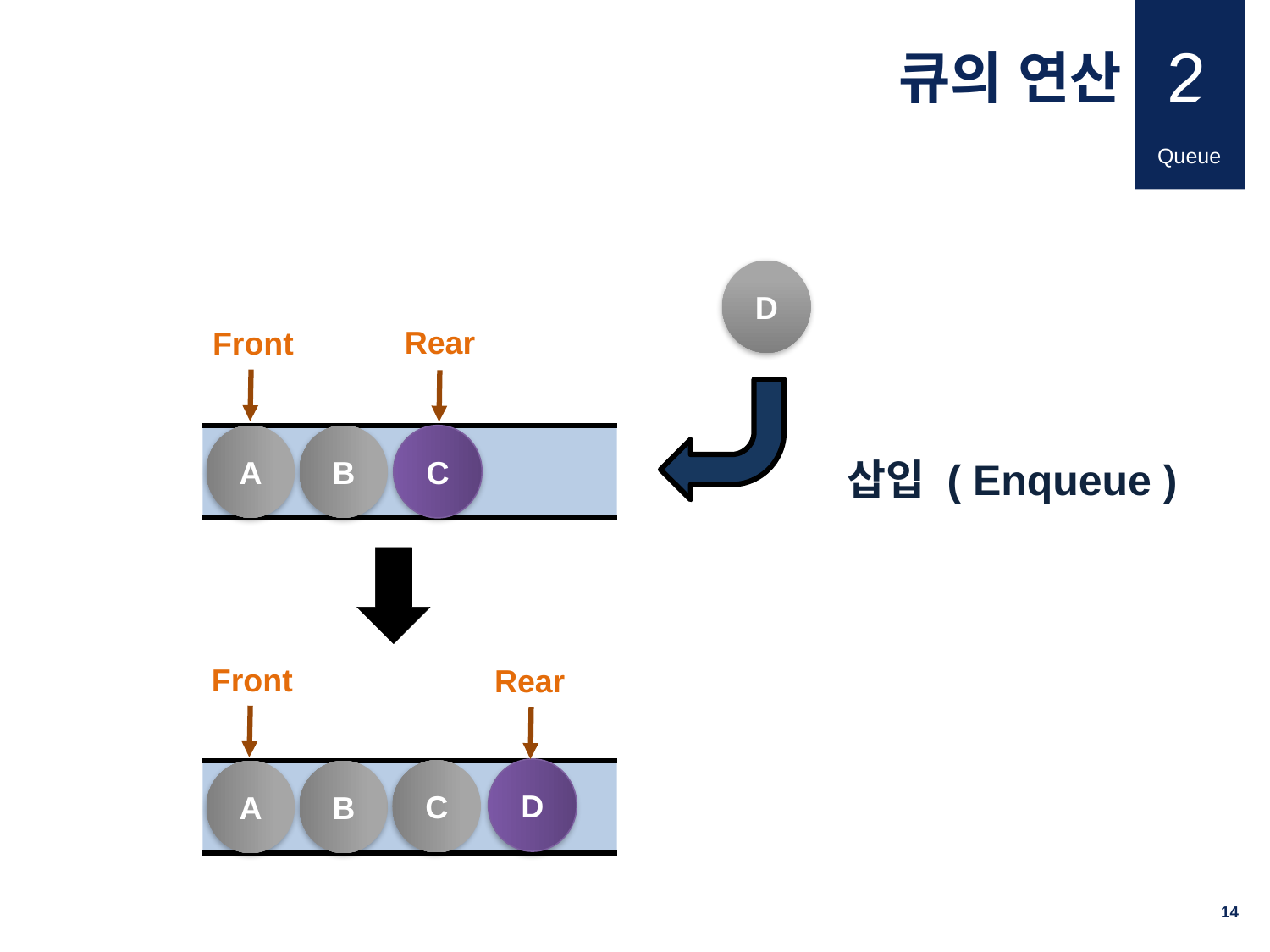

2

큐의 연산
Queue
D

C
B
A
Rear
Front

삽입 ( Enqueue )

D
C
B
A
Front
Rear
14